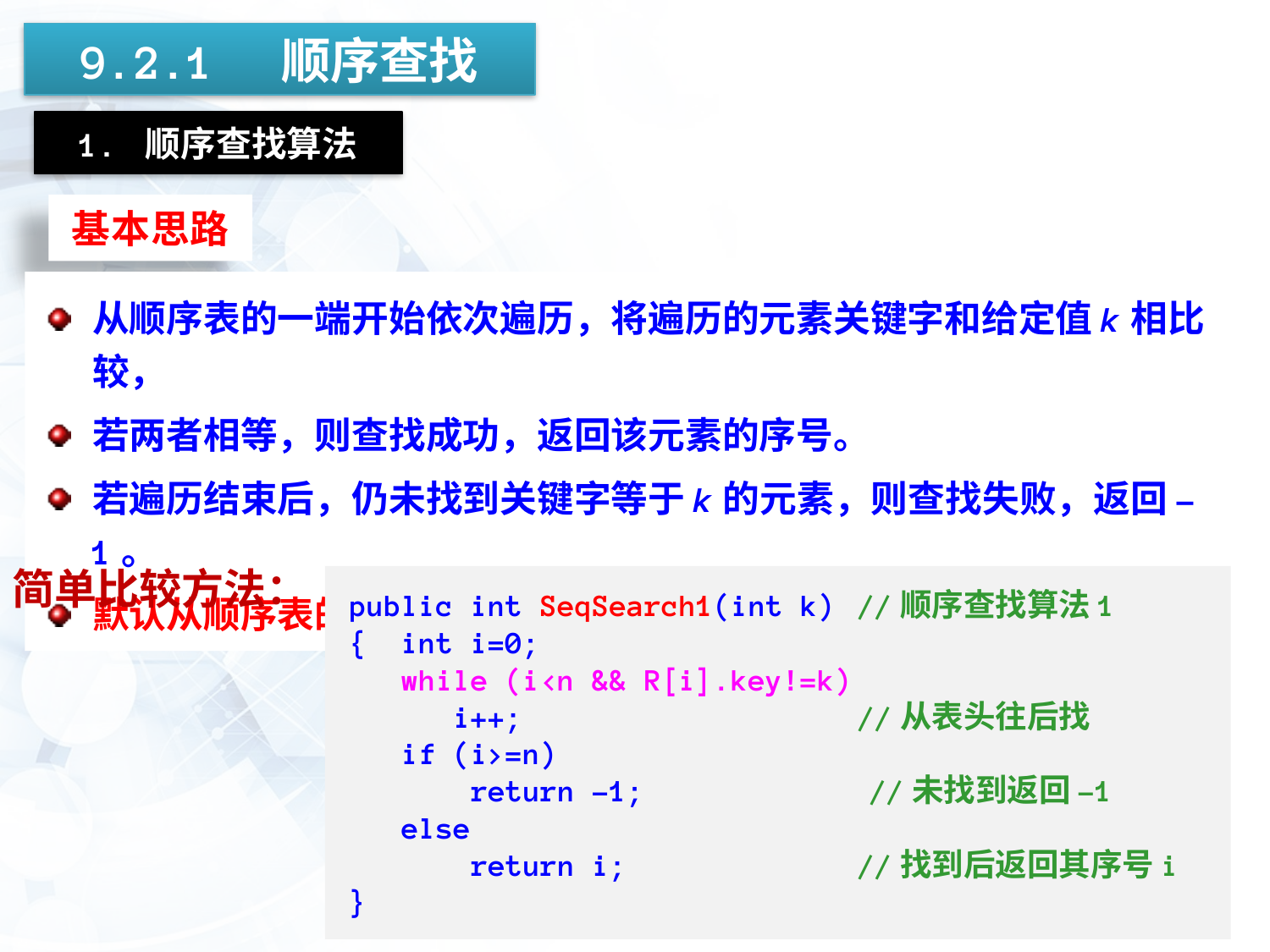

9.2.1  顺序查找
1. 顺序查找算法
基本思路
从顺序表的一端开始依次遍历，将遍历的元素关键字和给定值k相比较，
若两者相等，则查找成功，返回该元素的序号。
若遍历结束后，仍未找到关键字等于k的元素，则查找失败，返回-1。
默认从顺序表的前端开始遍历。
简单比较方法：
public int SeqSearch1(int k)	//顺序查找算法1
{  int i=0;
   while (i<n && R[i].key!=k)
      i++;			//从表头往后找
   if (i>=n)
       return -1;	        //未找到返回-1
   else
       return i;		//找到后返回其序号i
}